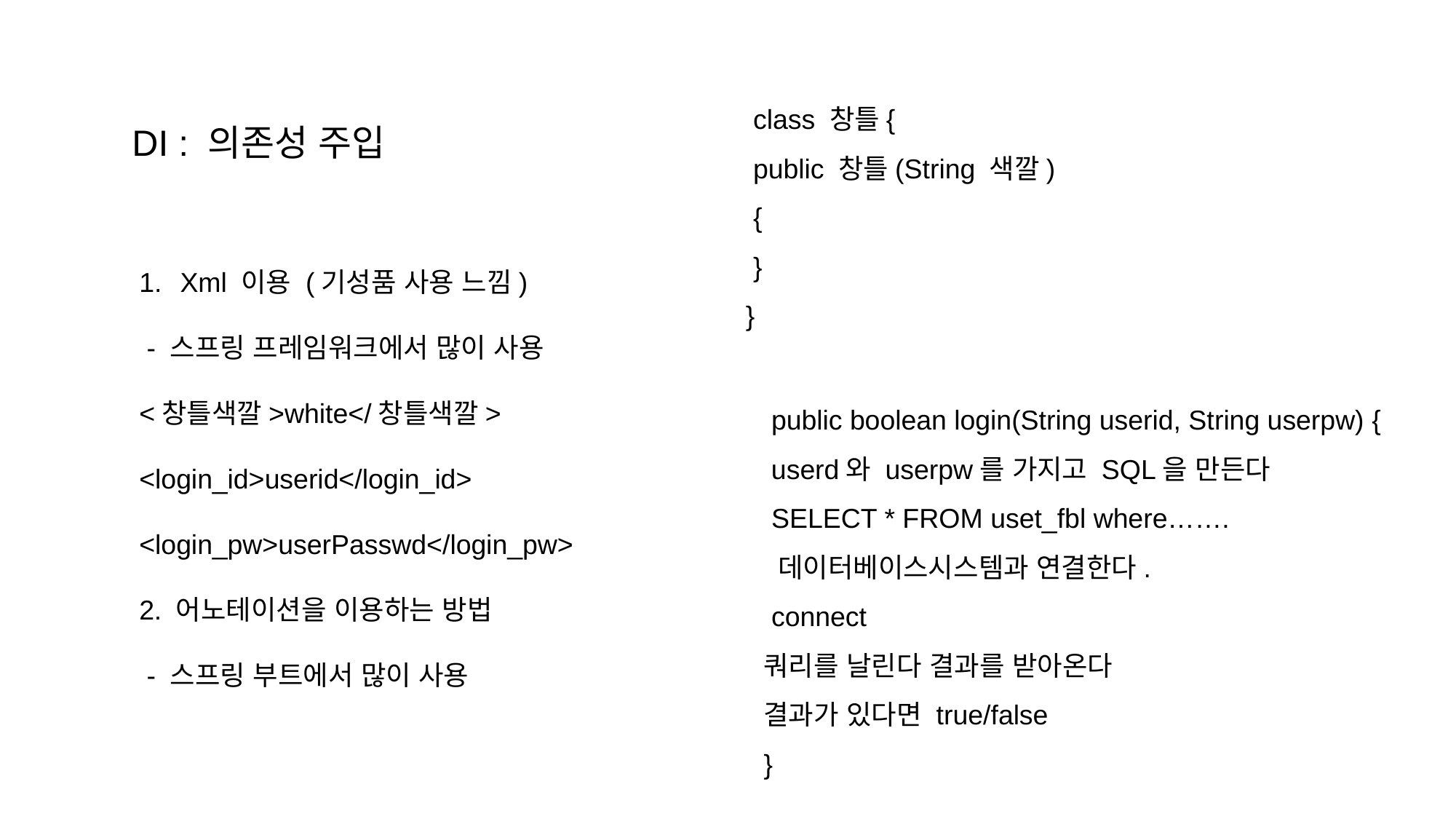

class 창틀{
 public 창틀(String 색깔)
 {
 }
}
DI : 의존성 주입
Xml 이용 (기성품 사용 느낌)
 - 스프링 프레임워크에서 많이 사용
<창틀색깔>white</창틀색깔>
<login_id>userid</login_id>
<login_pw>userPasswd</login_pw>
2. 어노테이션을 이용하는 방법
 - 스프링 부트에서 많이 사용
 public boolean login(String userid, String userpw) {
 userd와 userpw를 가지고 SQL을 만든다
 SELECT * FROM uset_fbl where…….
 데이터베이스시스템과 연결한다.
 connect
쿼리를 날린다 결과를 받아온다
결과가 있다면 true/false
}